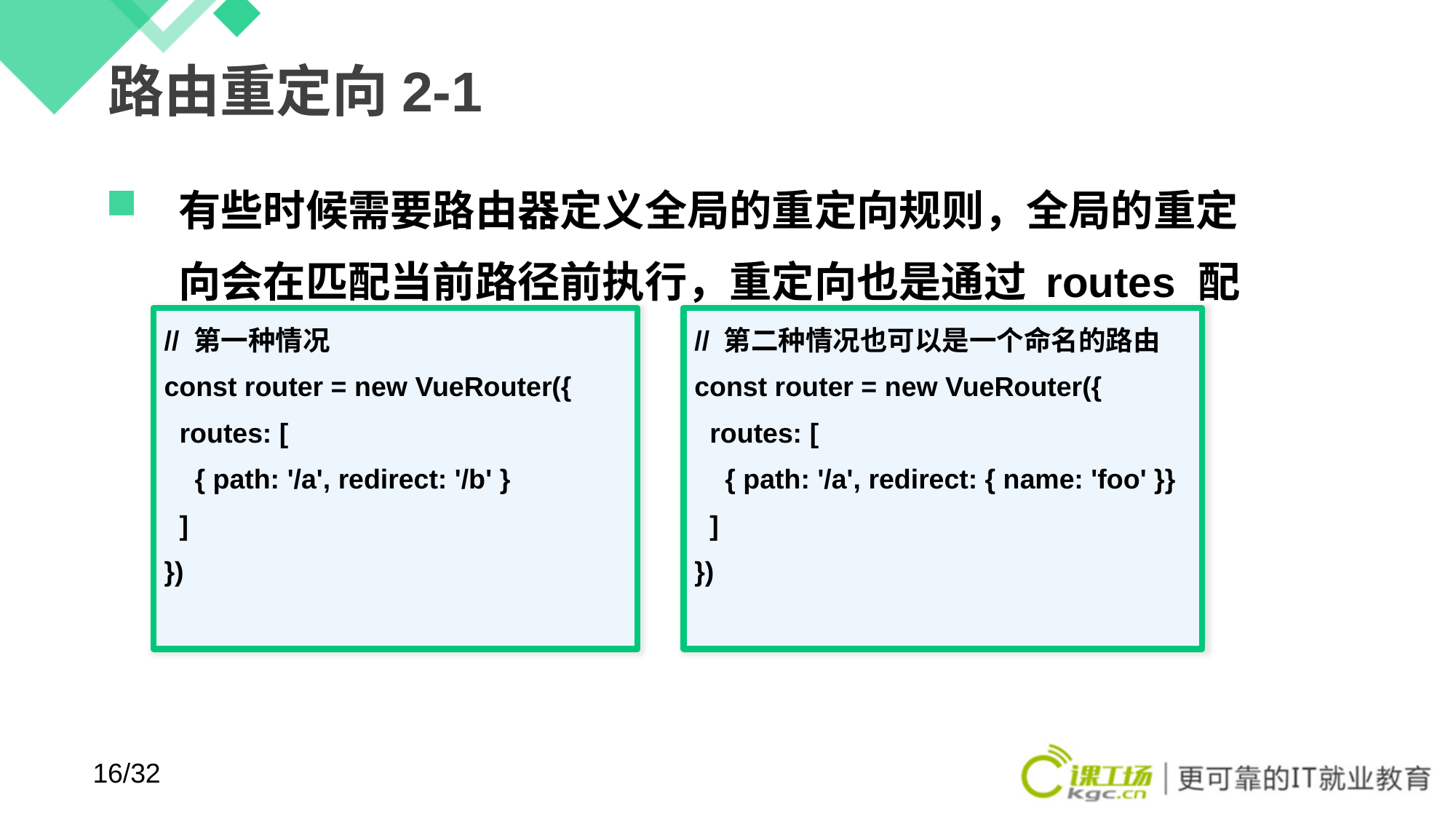

# 路由重定向2-1
有些时候需要路由器定义全局的重定向规则，全局的重定向会在匹配当前路径前执行，重定向也是通过 routes 配置来完成
// 第一种情况
const router = new VueRouter({
  routes: [
    { path: '/a', redirect: '/b' }
  ]
})
// 第二种情况也可以是一个命名的路由
const router = new VueRouter({
  routes: [
    { path: '/a', redirect: { name: 'foo' }}
  ]
})